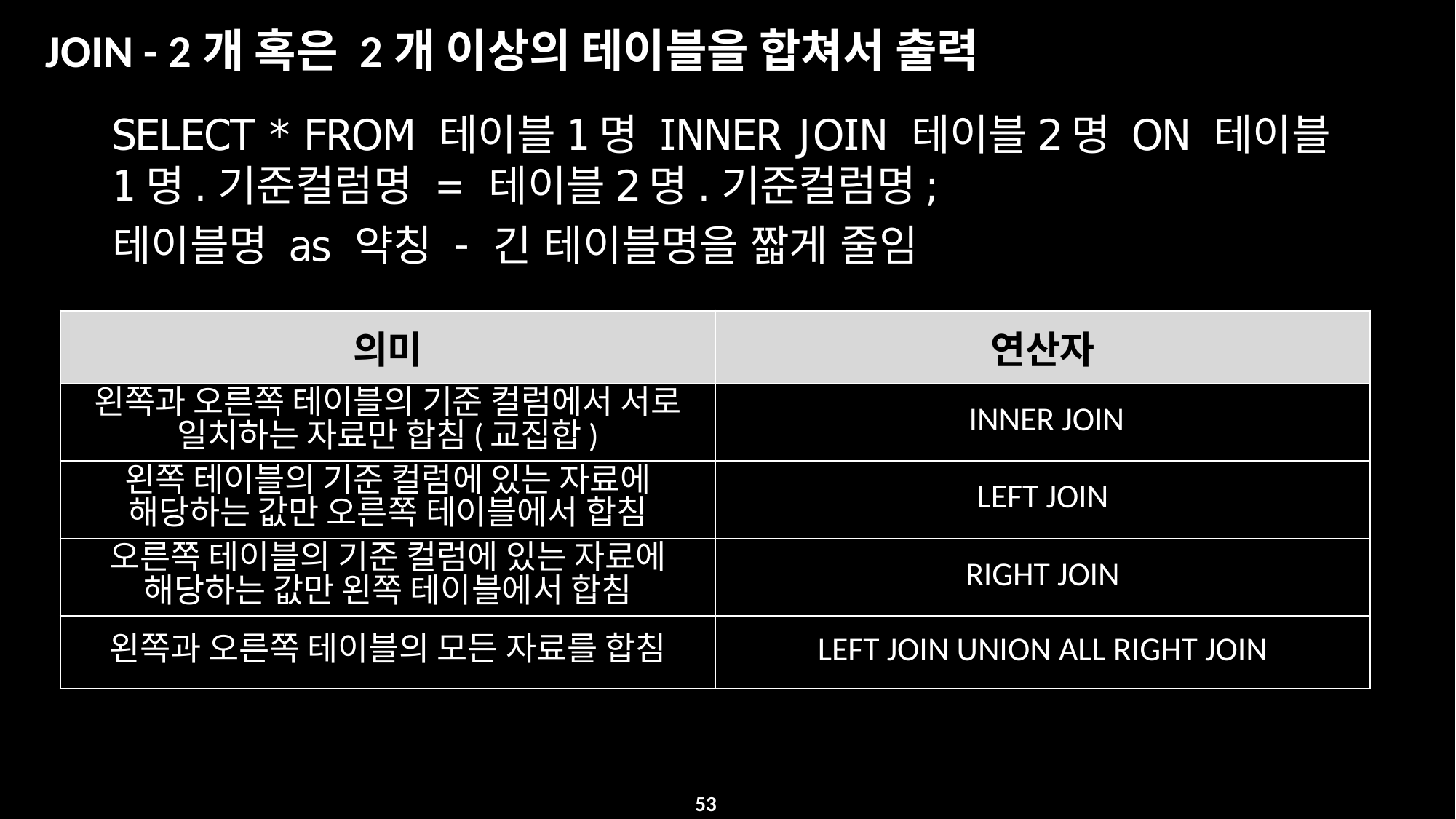

# JOIN - 2개 혹은 2개 이상의 테이블을 합쳐서 출력
SELECT * FROM 테이블1명 INNER JOIN 테이블2명 ON 테이블1명.기준컬럼명 = 테이블2명.기준컬럼명;
테이블명 as 약칭 - 긴 테이블명을 짧게 줄임
| 의미 | 연산자 |
| --- | --- |
| 왼쪽과 오른쪽 테이블의 기준 컬럼에서 서로 일치하는 자료만 합침(교집합) | INNER JOIN |
| 왼쪽 테이블의 기준 컬럼에 있는 자료에 해당하는 값만 오른쪽 테이블에서 합침 | LEFT JOIN |
| 오른쪽 테이블의 기준 컬럼에 있는 자료에 해당하는 값만 왼쪽 테이블에서 합침 | RIGHT JOIN |
| 왼쪽과 오른쪽 테이블의 모든 자료를 합침 | LEFT JOIN UNION ALL RIGHT JOIN |
53